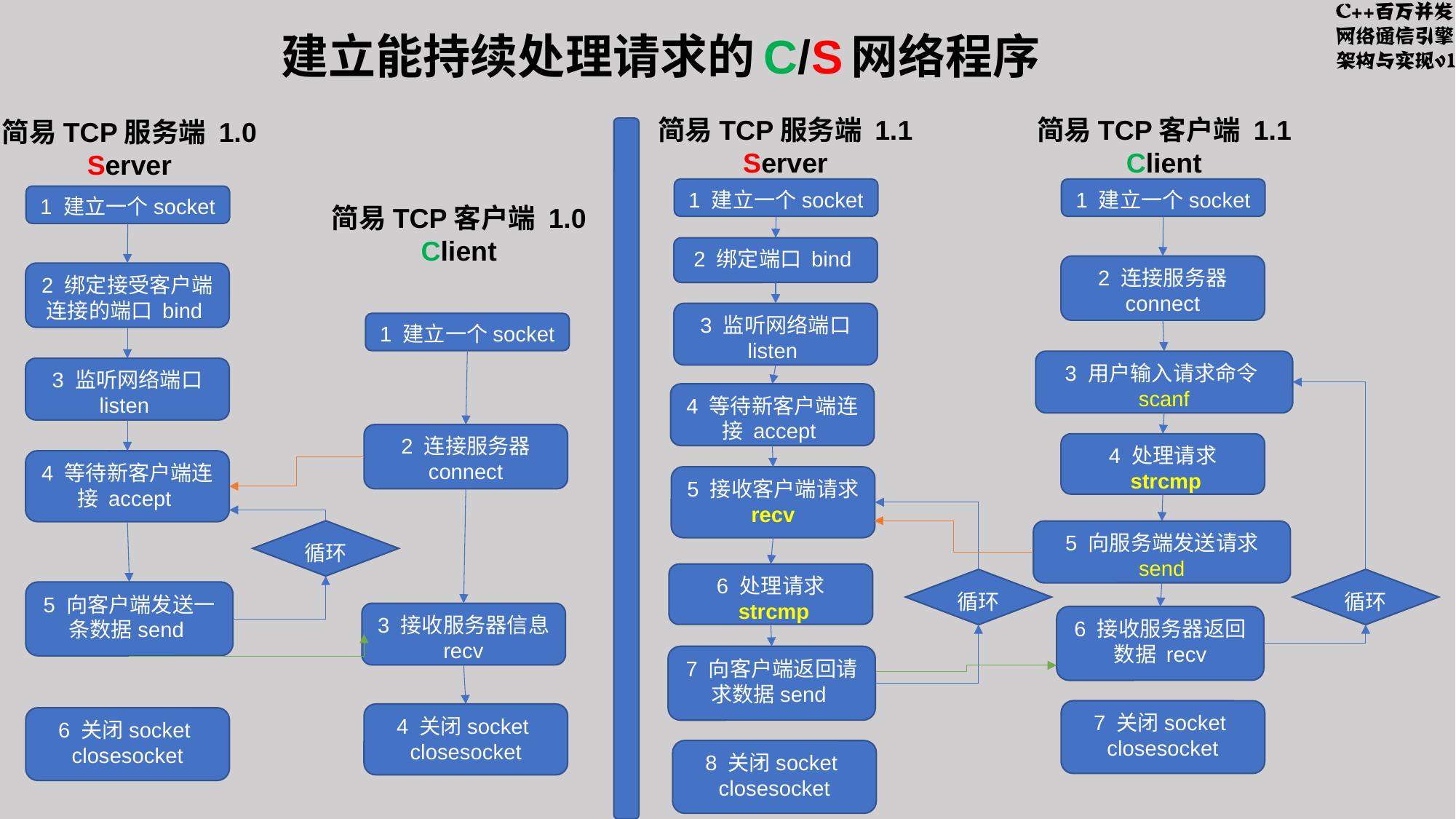

# 建立能持续处理请求的C/S网络程序
简易TCP客户端 1.1
Client
简易TCP服务端 1.1
Server
简易TCP服务端 1.0
Server

1 建立一个socket
1 建立一个socket
1 建立一个socket
简易TCP客户端 1.0
Client
2 绑定端口 bind
2 连接服务器 connect
2 绑定接受客户端连接的端口 bind
3 监听网络端口 listen
1 建立一个socket
3 用户输入请求命令scanf
3 监听网络端口 listen
4 等待新客户端连接 accept
2 连接服务器 connect
4 处理请求
 strcmp
4 等待新客户端连接 accept
5 接收客户端请求 recv
循环
5 向服务端发送请求 send
6 处理请求
 strcmp
循环
循环
5 向客户端发送一条数据send
3 接收服务器信息 recv
6 接收服务器返回数据 recv
7 向客户端返回请求数据send
7 关闭socket  closesocket
4 关闭socket  closesocket
6 关闭socket  closesocket
8 关闭socket  closesocket